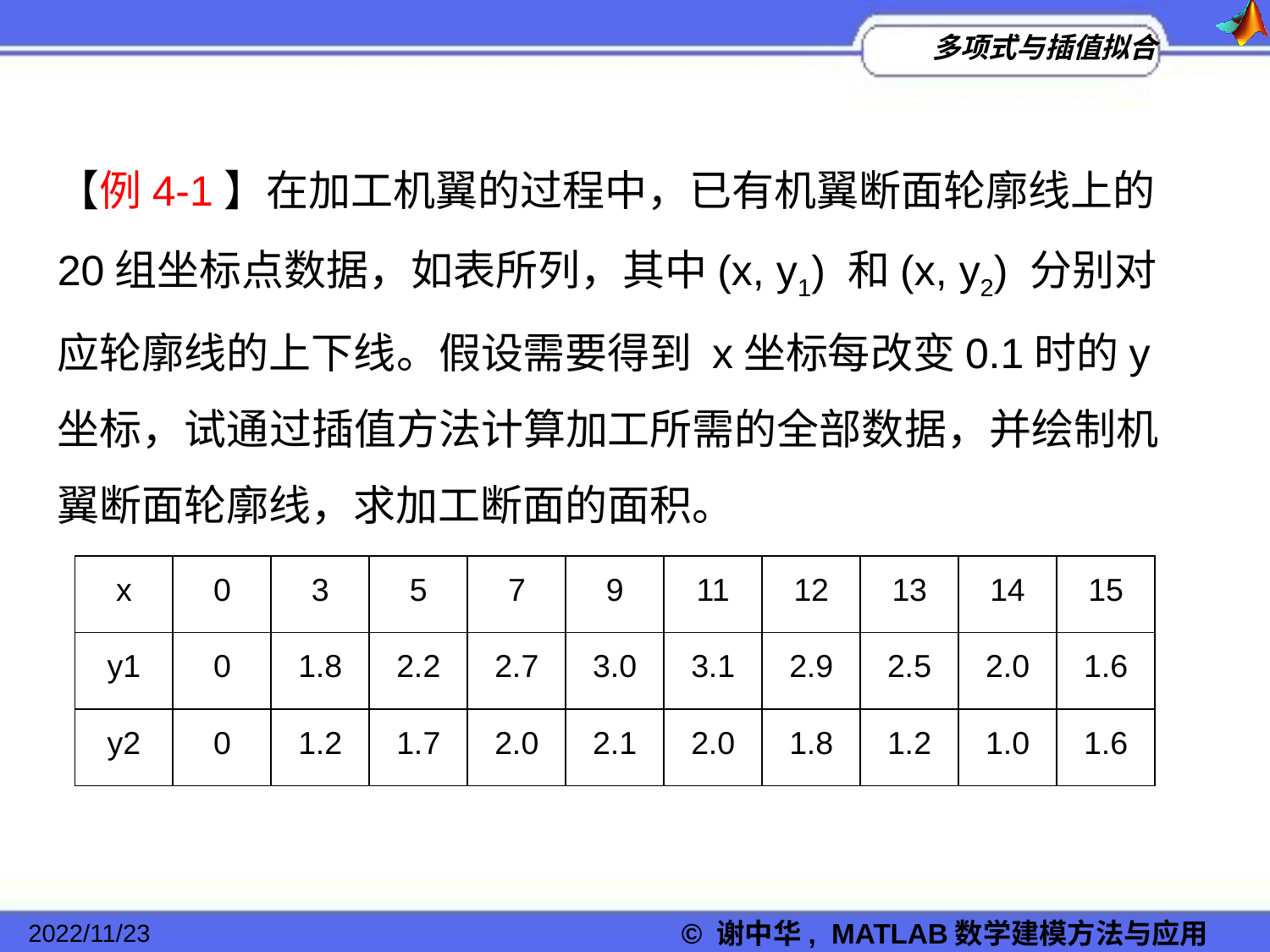

【例4-1】在加工机翼的过程中，已有机翼断面轮廓线上的20组坐标点数据，如表所列，其中(x, y1) 和(x, y2) 分别对应轮廓线的上下线。假设需要得到 x坐标每改变0.1时的y 坐标，试通过插值方法计算加工所需的全部数据，并绘制机翼断面轮廓线，求加工断面的面积。
| x | 0 | 3 | 5 | 7 | 9 | 11 | 12 | 13 | 14 | 15 |
| --- | --- | --- | --- | --- | --- | --- | --- | --- | --- | --- |
| y1 | 0 | 1.8 | 2.2 | 2.7 | 3.0 | 3.1 | 2.9 | 2.5 | 2.0 | 1.6 |
| y2 | 0 | 1.2 | 1.7 | 2.0 | 2.1 | 2.0 | 1.8 | 1.2 | 1.0 | 1.6 |
© 谢中华,  MATLAB数学建模方法与应用
2022/11/23